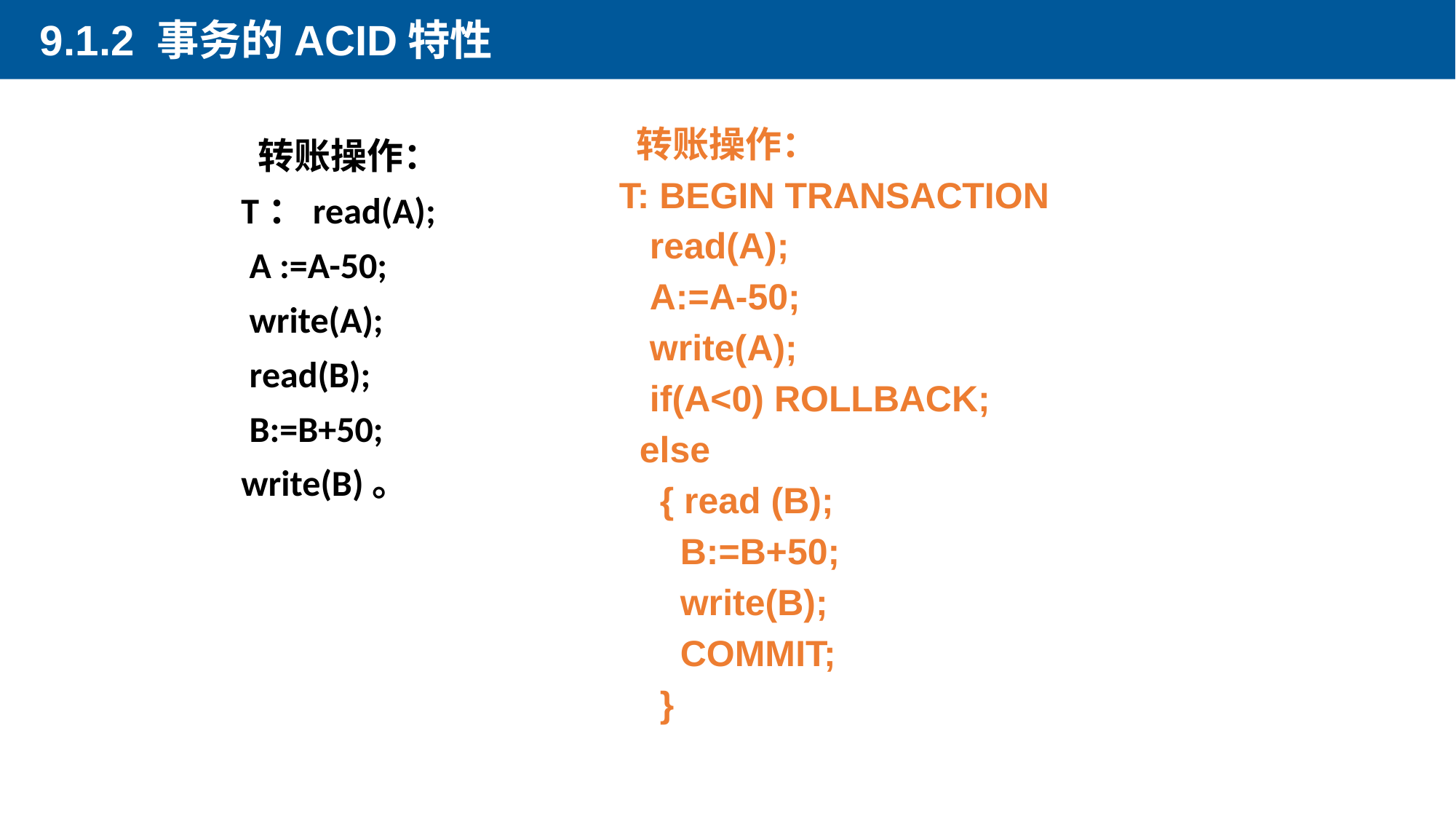

9.1.2 事务的ACID特性
 转账操作：
T: BEGIN TRANSACTION
   read(A);
   A:=A-50;
   write(A);
   if(A<0) ROLLBACK;
  else
    { read (B);
      B:=B+50;
      write(B);
      COMMIT;
    }
 转账操作：
T：read(A);
 A :=A-50;
 write(A);
 read(B);
 B:=B+50;
write(B)。